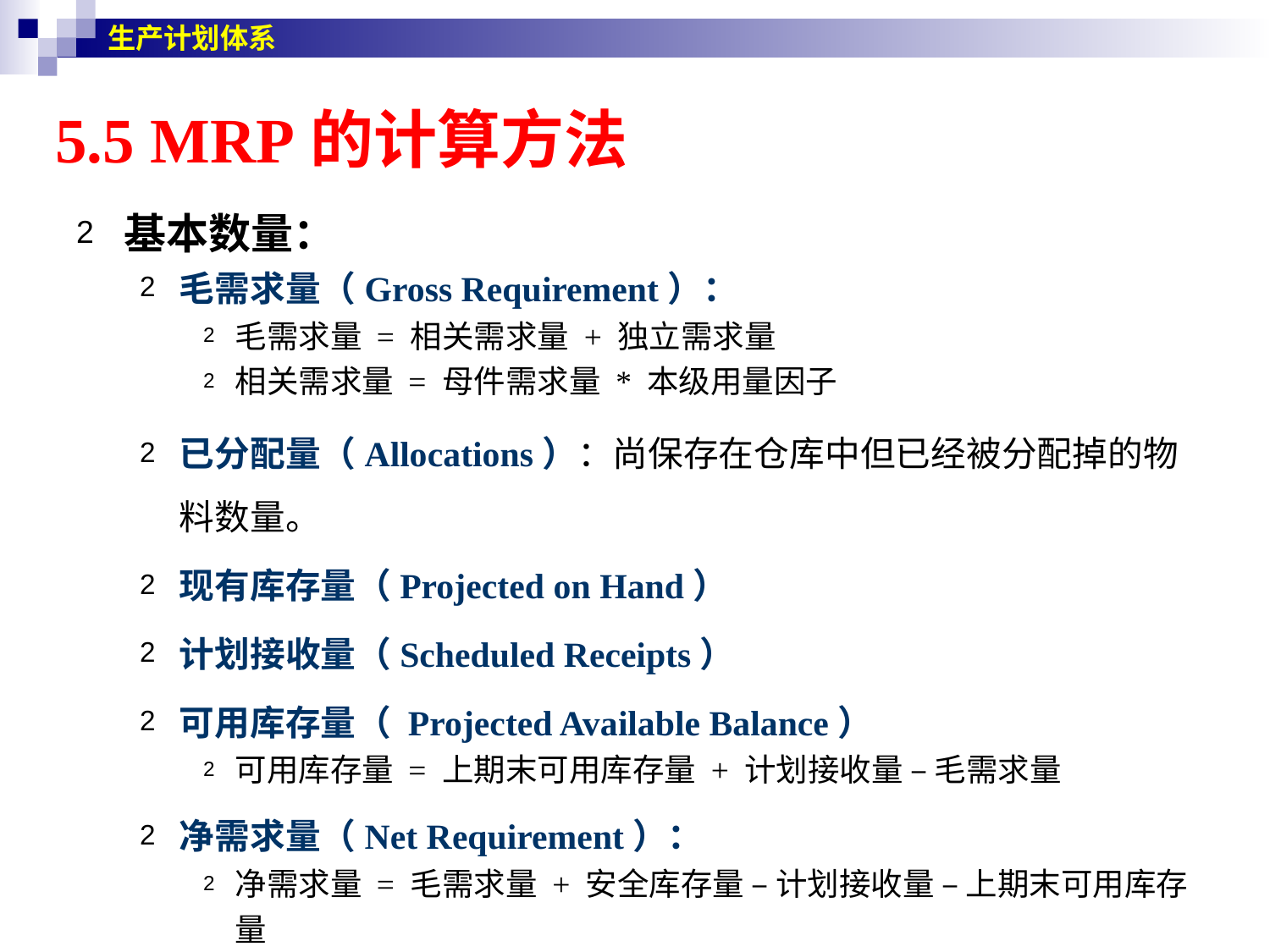

生产计划体系
# 5.5 MRP的计算方法
基本数量：
毛需求量（Gross Requirement）：
毛需求量 = 相关需求量 + 独立需求量
相关需求量 = 母件需求量 * 本级用量因子
已分配量（Allocations）：尚保存在仓库中但已经被分配掉的物料数量。
现有库存量（Projected on Hand）
计划接收量（Scheduled Receipts）
可用库存量（ Projected Available Balance）
可用库存量 = 上期末可用库存量 + 计划接收量 – 毛需求量
净需求量（Net Requirement）：
净需求量 = 毛需求量 + 安全库存量 – 计划接收量 – 上期末可用库存量